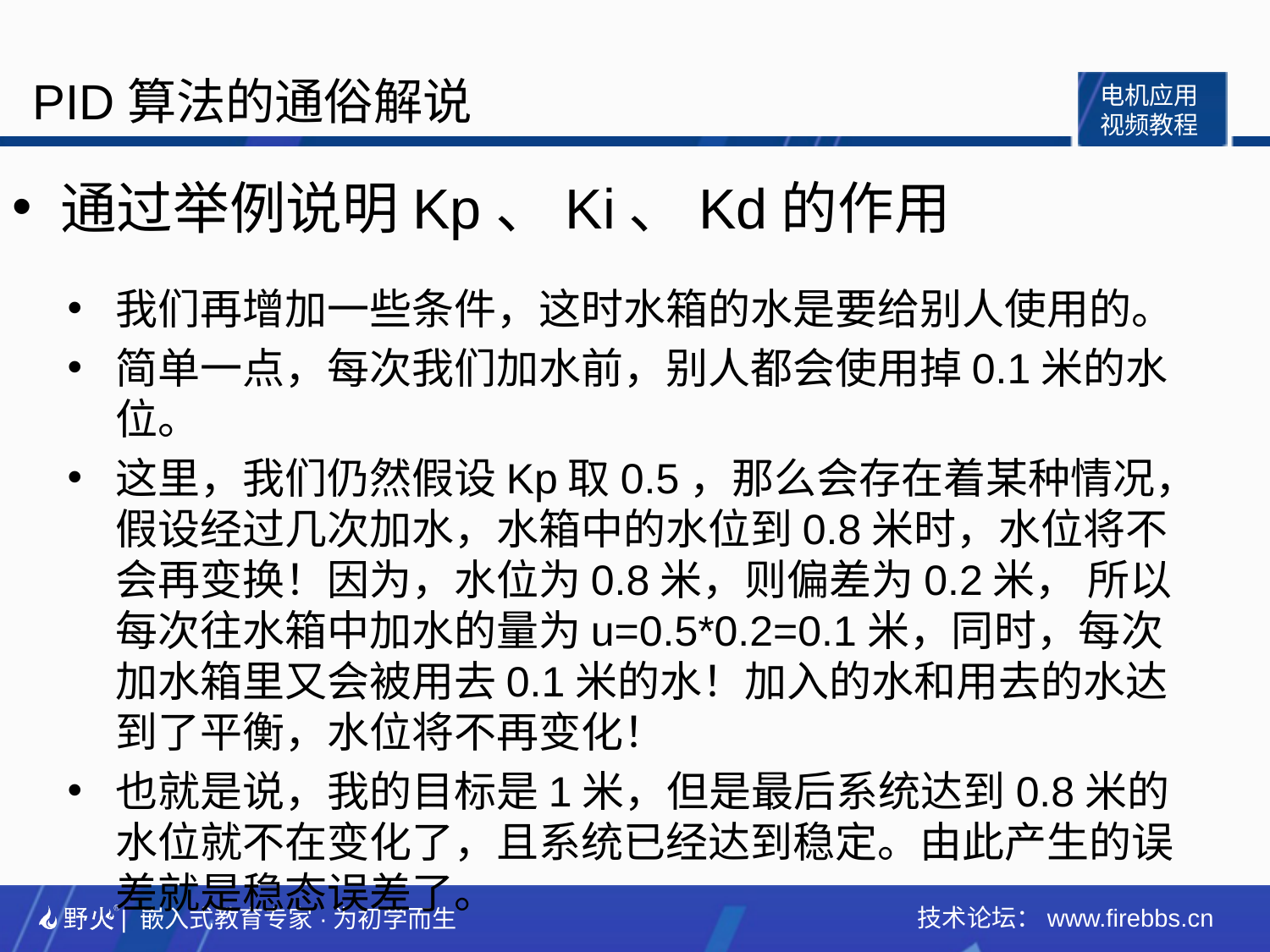

通过举例说明Kp、Ki、Kd的作用
我们再增加一些条件，这时水箱的水是要给别人使用的。
简单一点，每次我们加水前，别人都会使用掉0.1米的水位。
这里，我们仍然假设Kp取0.5，那么会存在着某种情况，假设经过几次加水，水箱中的水位到0.8米时，水位将不会再变换！因为，水位为0.8米，则偏差为0.2米， 所以每次往水箱中加水的量为u=0.5*0.2=0.1米，同时，每次加水箱里又会被用去0.1米的水！加入的水和用去的水达到了平衡，水位将不再变化！
也就是说，我的目标是1米，但是最后系统达到0.8米的水位就不在变化了，且系统已经达到稳定。由此产生的误差就是稳态误差了。